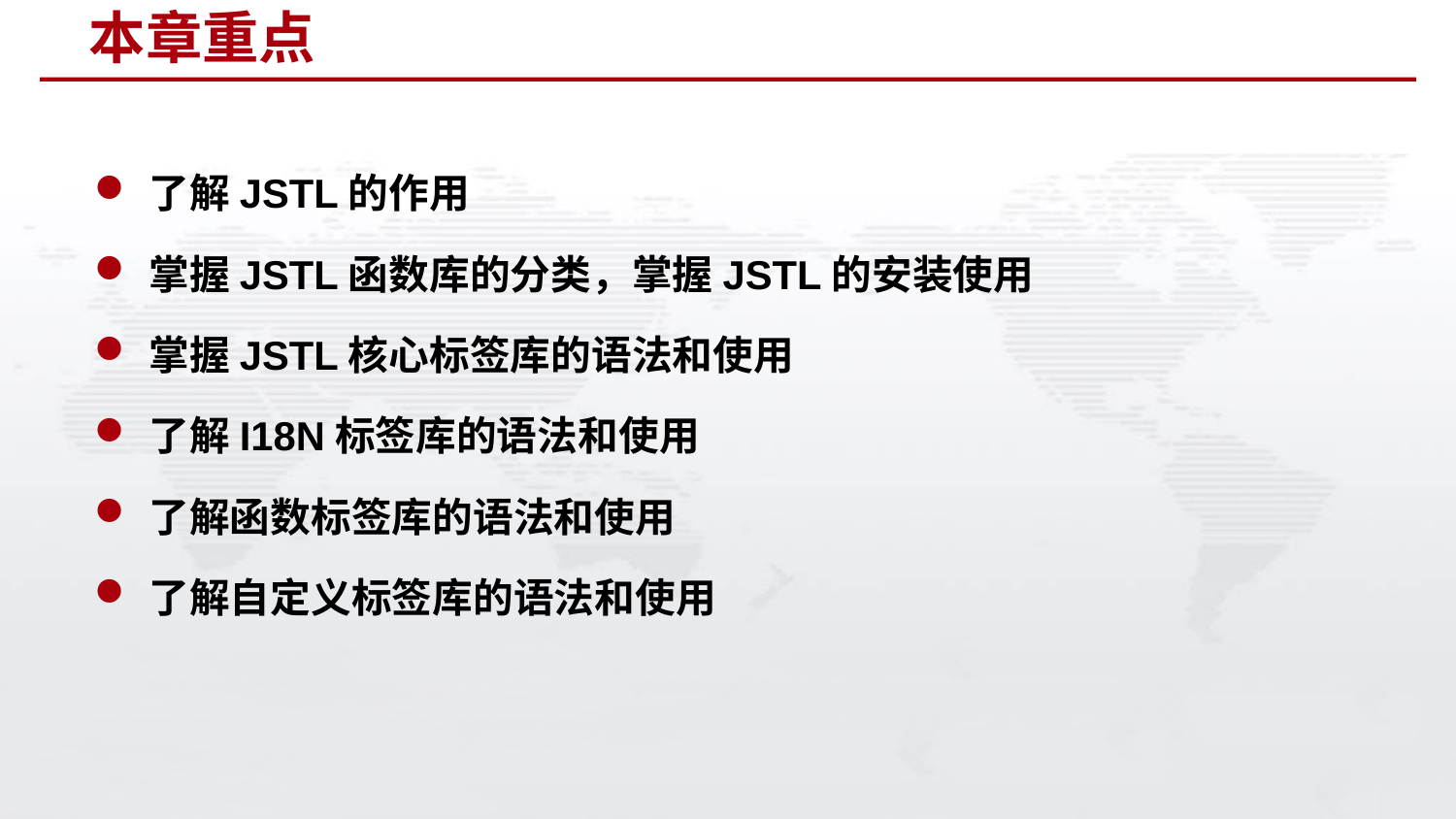

# 本章重点
了解JSTL的作用
掌握JSTL函数库的分类，掌握JSTL的安装使用
掌握JSTL核心标签库的语法和使用
了解I18N标签库的语法和使用
了解函数标签库的语法和使用
了解自定义标签库的语法和使用